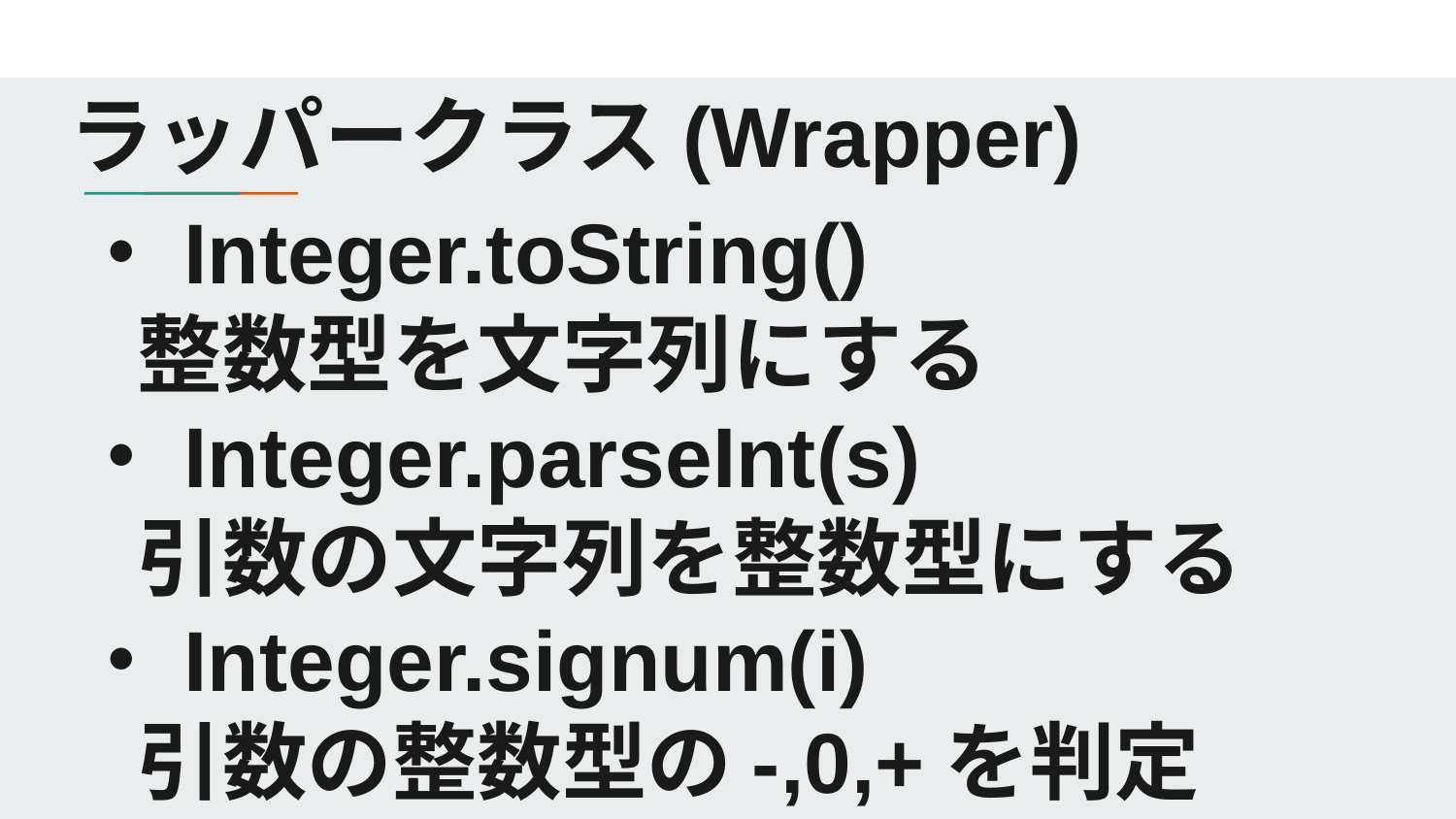

# ラッパークラス(Wrapper)
・Integer.toString()
  整数型を文字列にする
・Integer.parseInt(s)
  引数の文字列を整数型にする
・Integer.signum(i)
  引数の整数型の-,0,+を判定